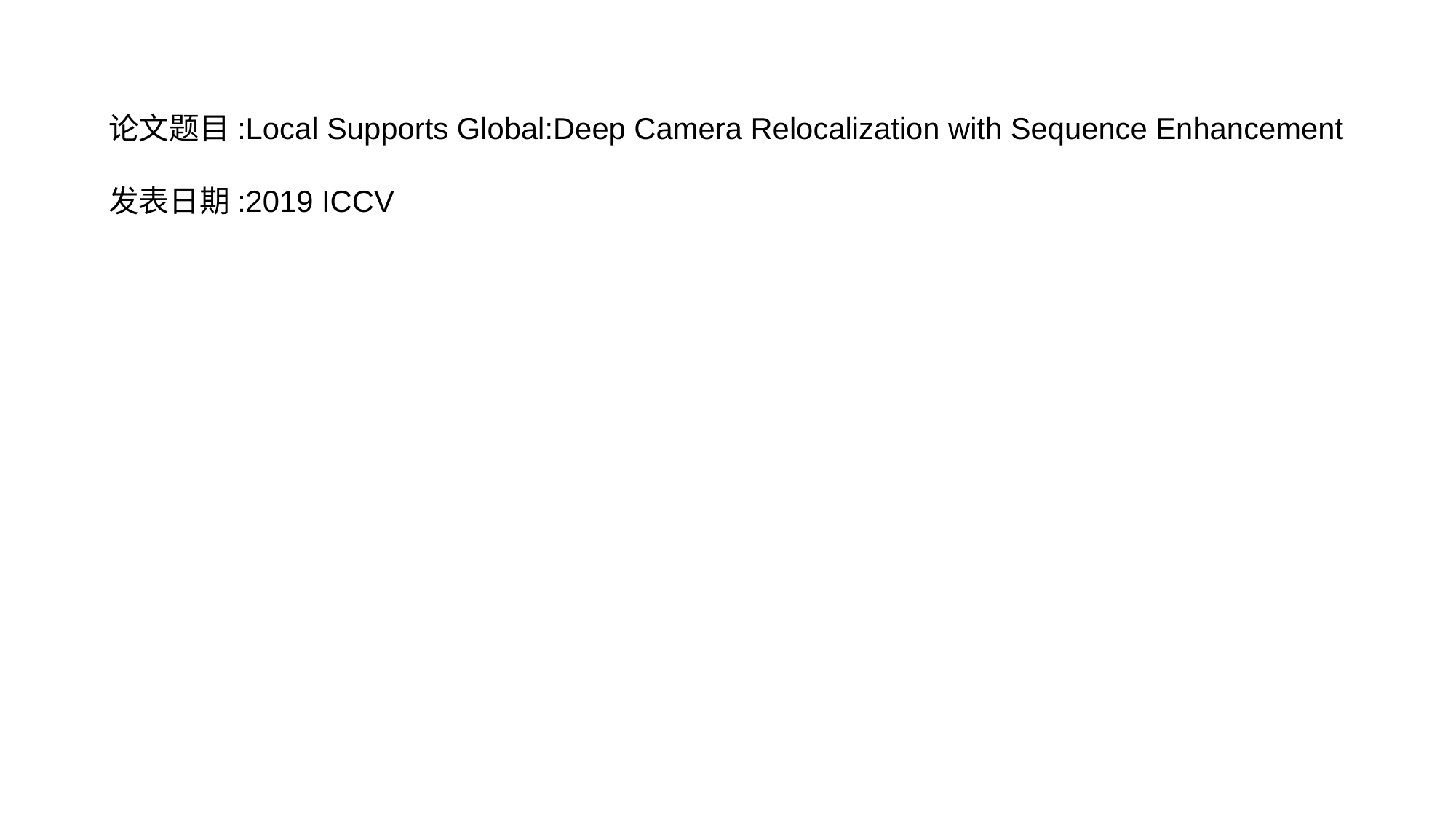

论文题目:Local Supports Global:Deep Camera Relocalization with Sequence Enhancement

发表日期:2019 ICCV